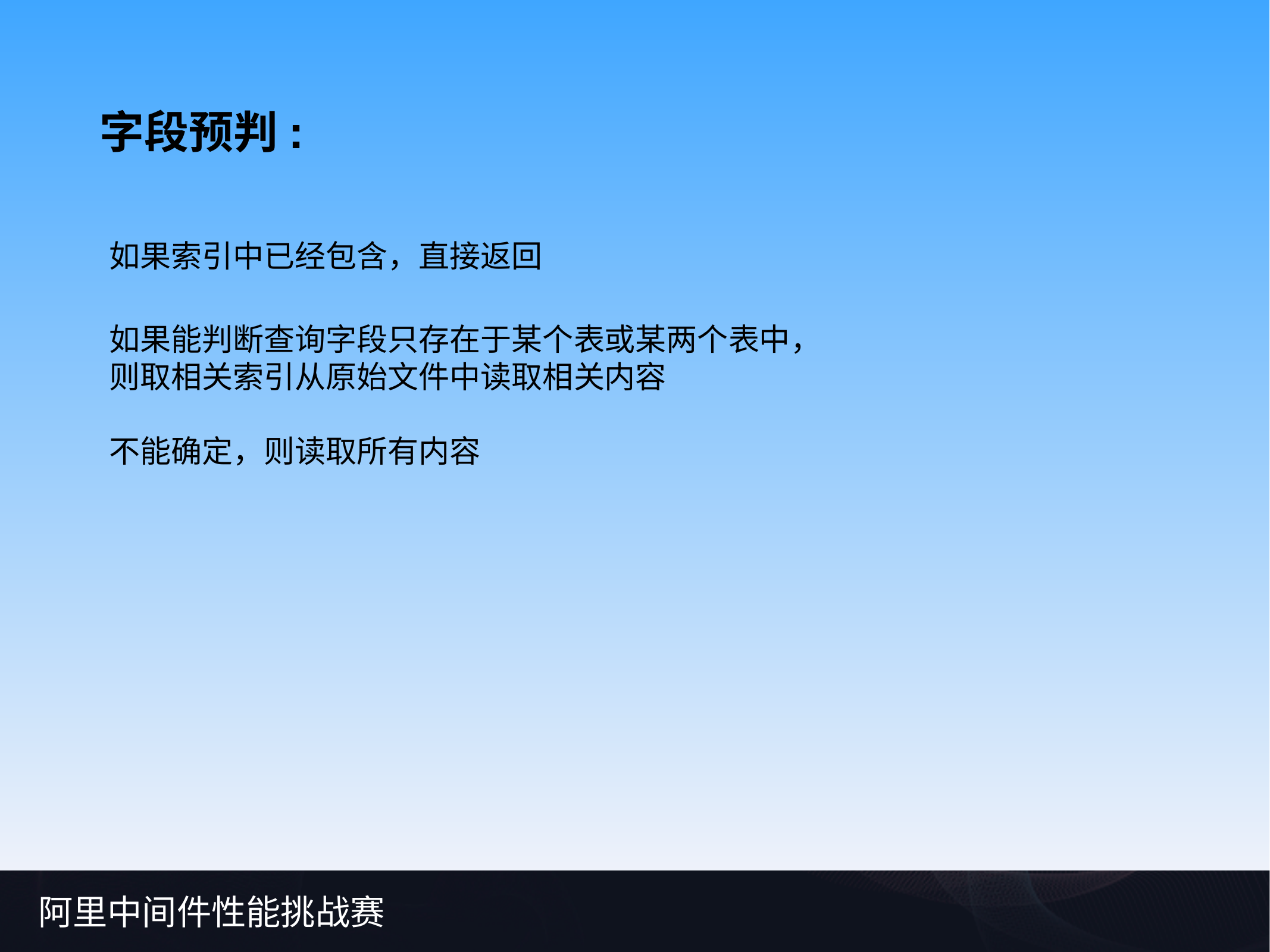

字段预判:
如果索引中已经包含，直接返回

如果能判断查询字段只存在于某个表或某两个表中，
则取相关索引从原始文件中读取相关内容

不能确定，则读取所有内容